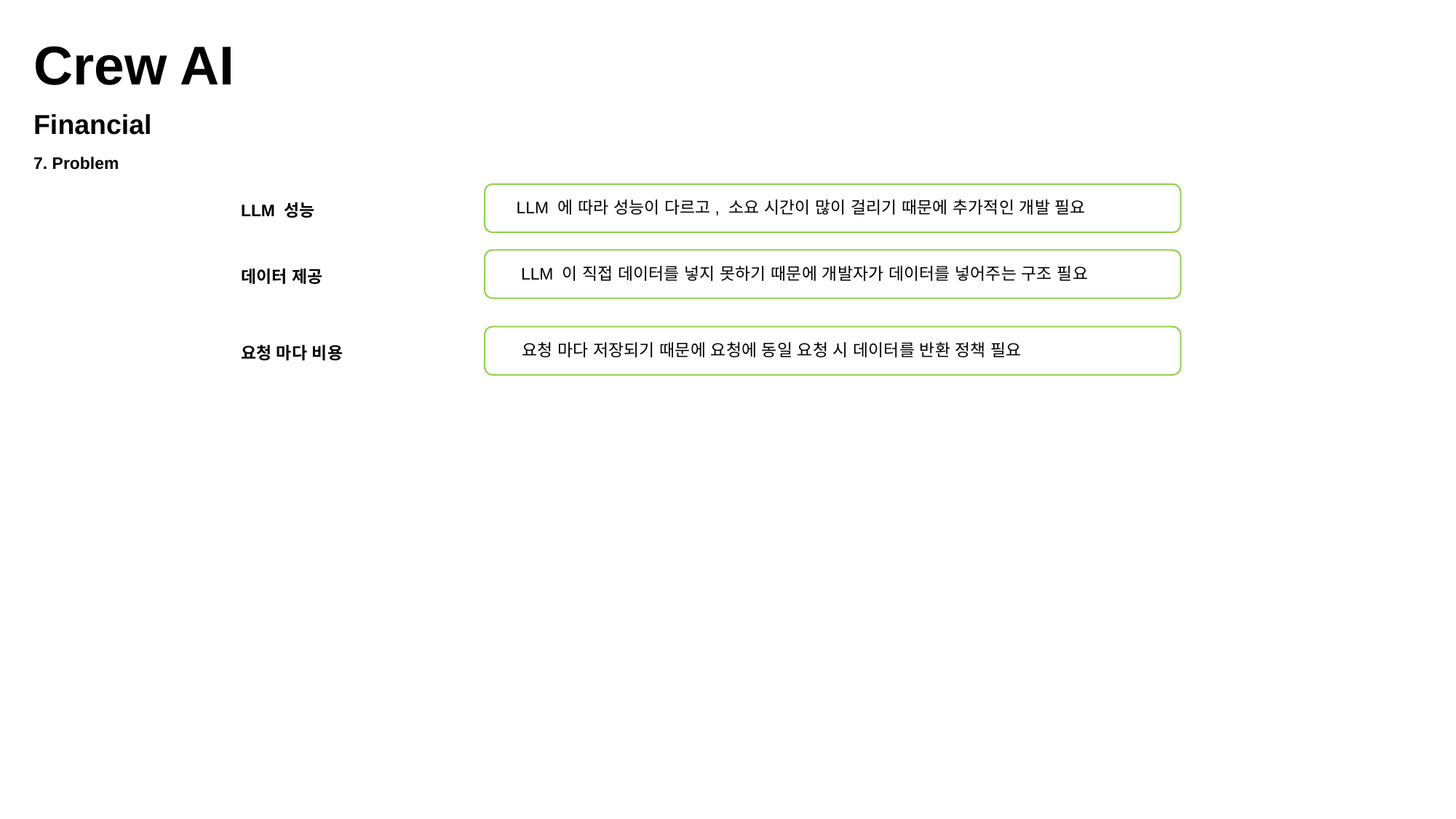

Crew AI
Financial
7. Problem

LLM 에 따라 성능이 다르고, 소요 시간이 많이 걸리기 때문에 추가적인 개발 필요
LLM 성능

LLM 이 직접 데이터를 넣지 못하기 때문에 개발자가 데이터를 넣어주는 구조 필요
데이터 제공

요청 마다 저장되기 때문에 요청에 동일 요청 시 데이터를 반환 정책 필요
요청 마다 비용